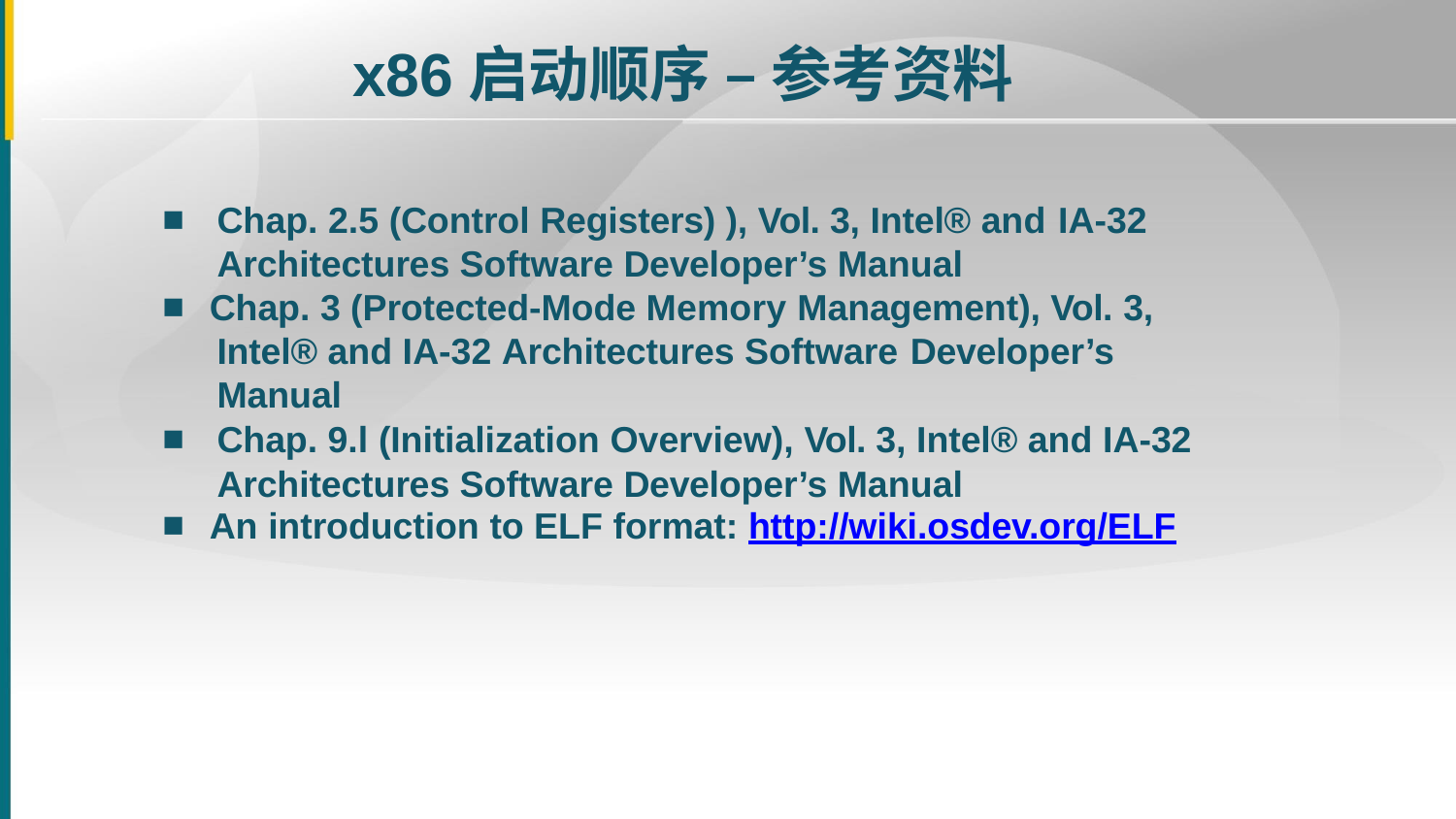

# x86启动顺序 – 参考资料
Chap. 2.5 (Control Registers) ), Vol. 3, Intel® and IA-32
Architectures Software Developer’s Manual
Chap. 3 (Protected-Mode Memory Management), Vol. 3,
Intel® and IA-32 Architectures Software Developer’s
Manual
Chap. 9.l (Initialization Overview), Vol. 3, Intel® and IA-32  Architectures Software Developer’s Manual
An introduction to ELF format: http://wiki.osdev.org/ELF